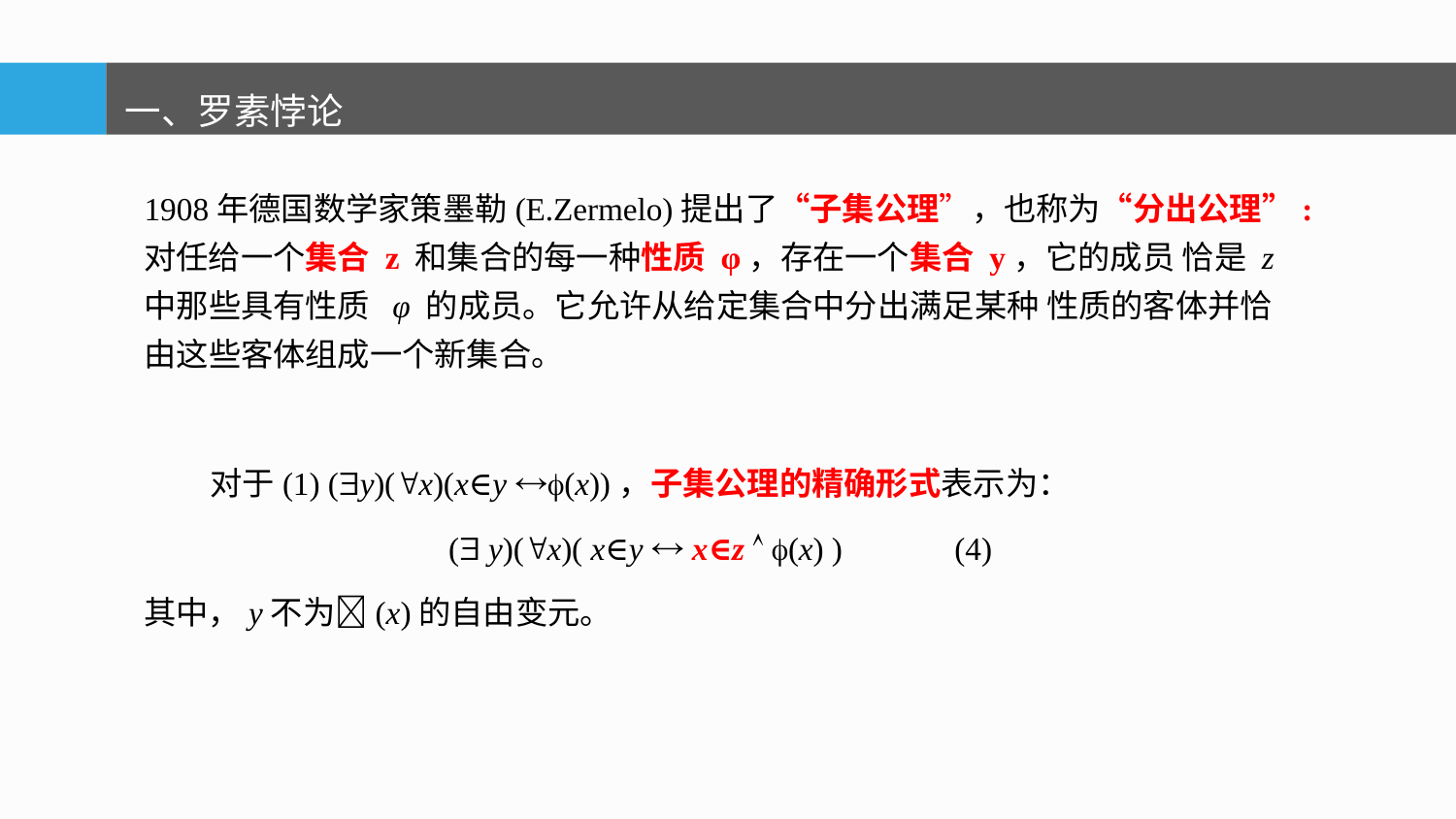

一、罗素悖论

1908年德国数学家策墨勒(E.Zermelo)提出了“子集公理”，也称为“分出公理”:
对任给一个集合 z 和集合的每一种性质 φ，存在一个集合 y，它的成员 恰是 z 中那些具有性质  φ 的成员。它允许从给定集合中分出满足某种 性质的客体并恰由这些客体组成一个新集合。

        对于(1) (∃y)(∀x)(x∈y ↔φ(x))，子集公理的精确形式表示为：
                                      (∃ y)(∀x)( x∈y ↔ x∈z ∧ φ(x) )              (4)
其中，y不为φ(x)的自由变元。